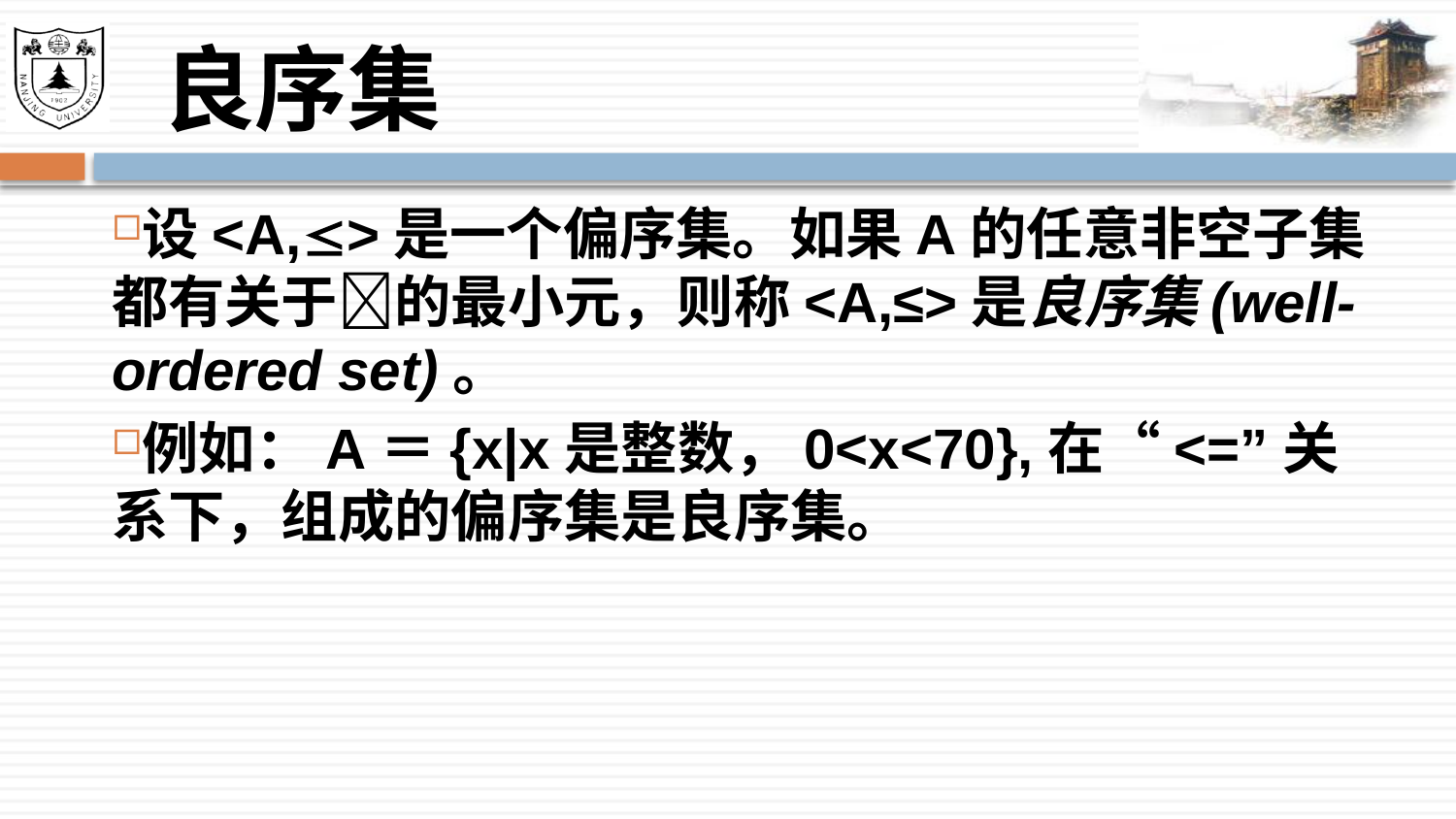

# 良序集
设<A,≤>是一个偏序集。如果A的任意非空子集都有关于≤的最小元，则称<A,≤>是良序集(well-ordered set)。
例如：A＝{x|x是整数，0<x<70},在“<=”关系下，组成的偏序集是良序集。